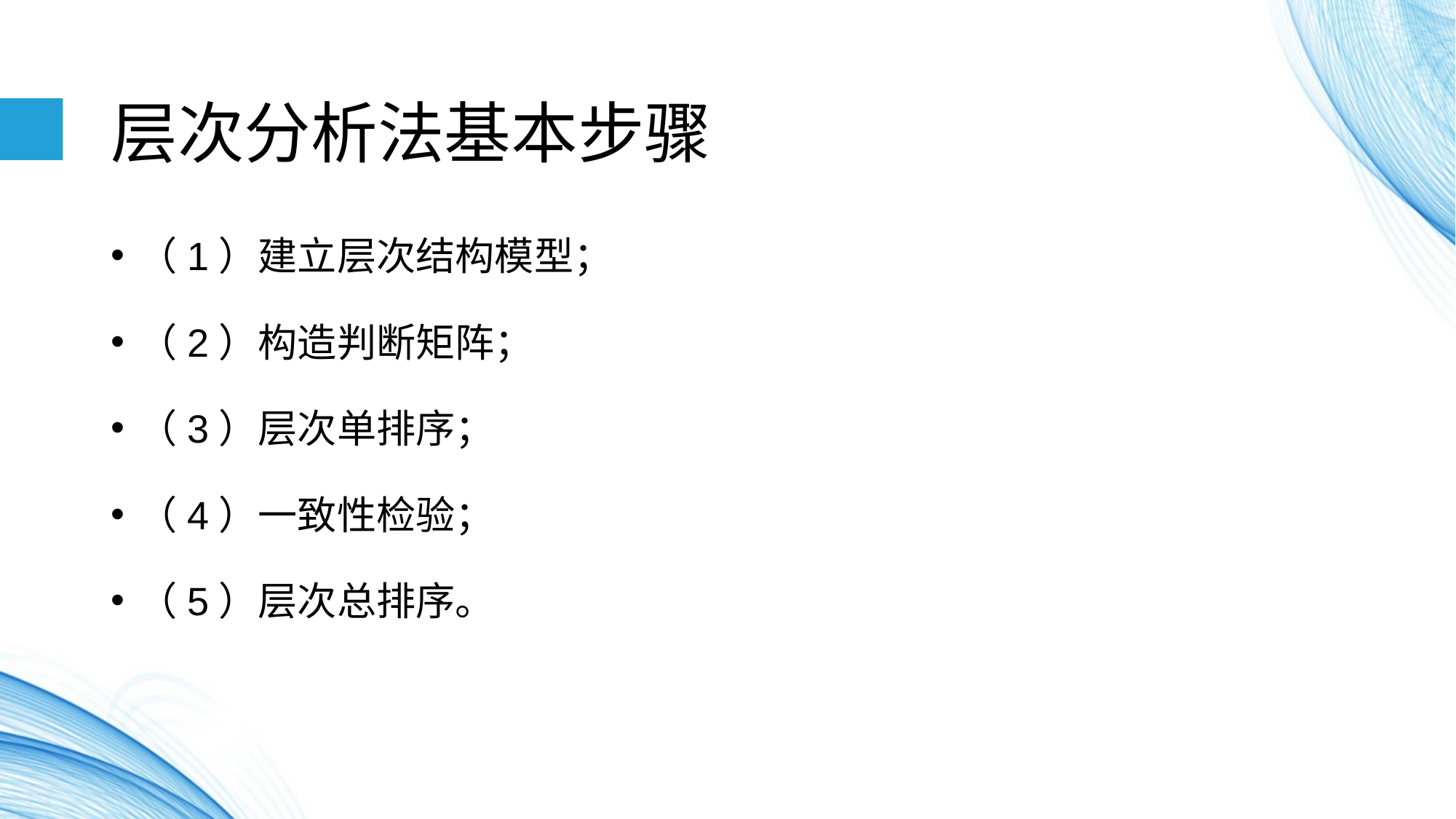

# 层次分析法基本步骤
（1）建立层次结构模型；
（2）构造判断矩阵；
（3）层次单排序；
（4）一致性检验；
（5）层次总排序。